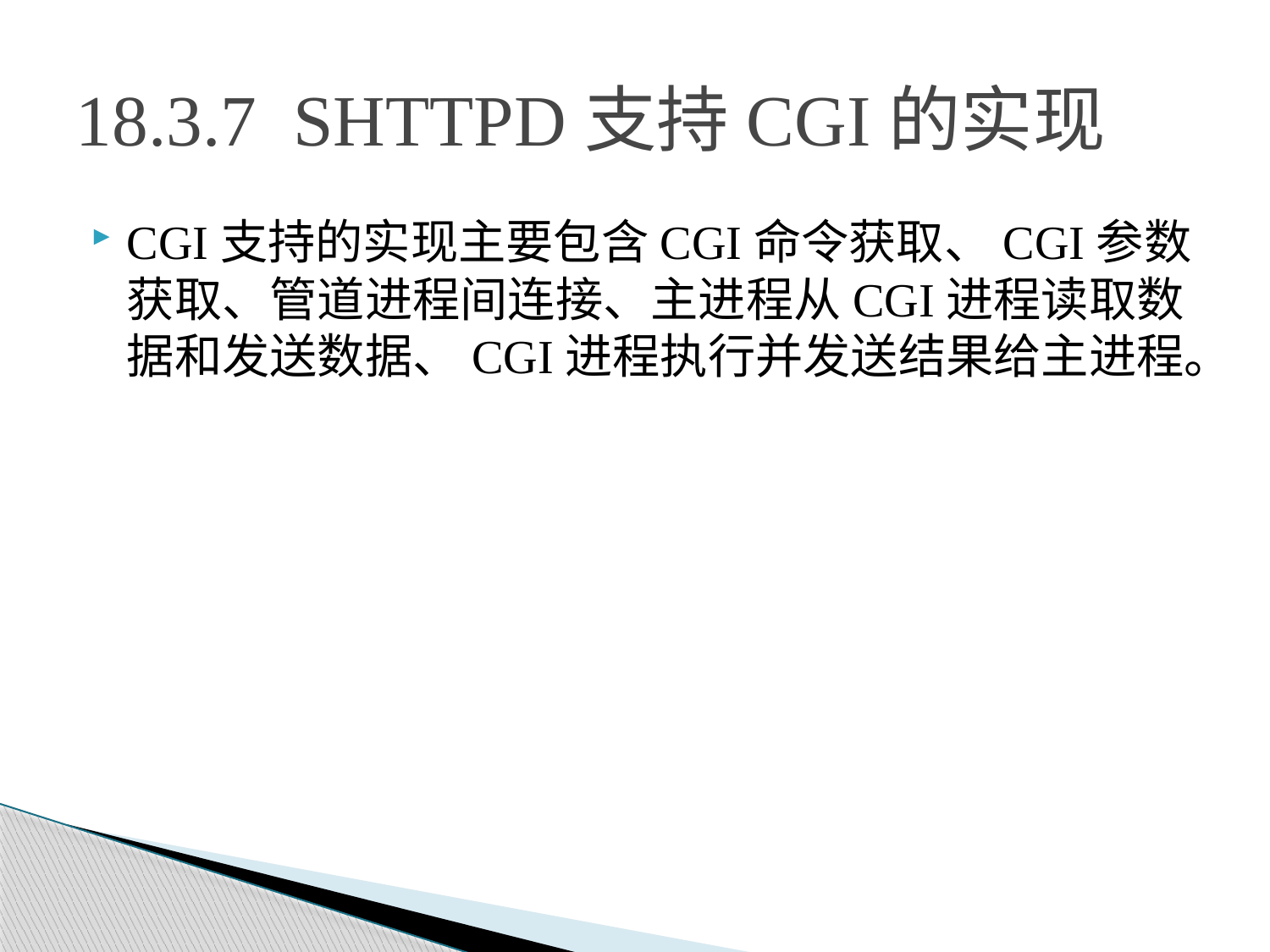

# 18.3.7  SHTTPD支持CGI的实现
CGI支持的实现主要包含CGI命令获取、CGI参数获取、管道进程间连接、主进程从CGI进程读取数据和发送数据、CGI进程执行并发送结果给主进程。